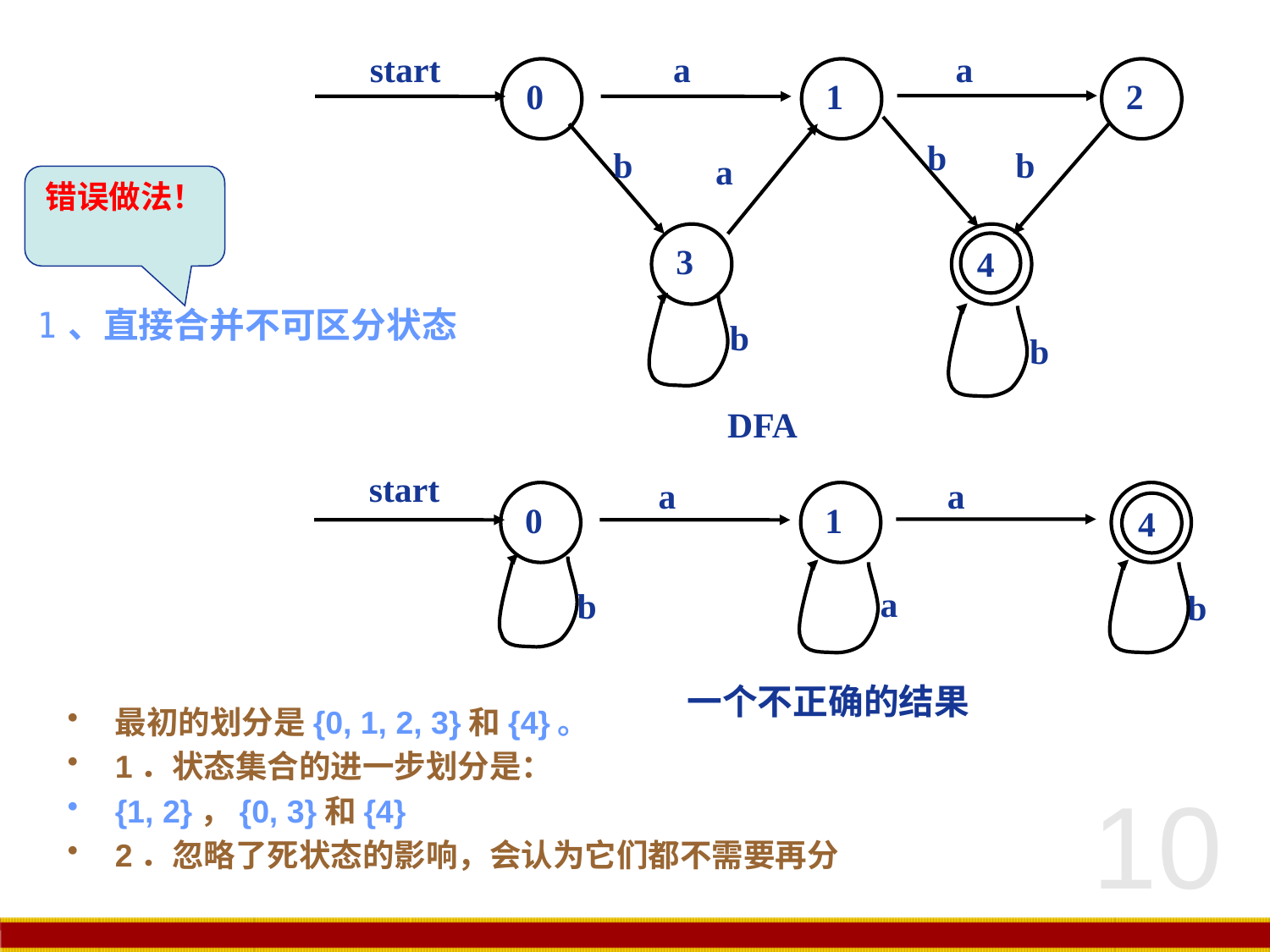

#
start
a
a
0
1
2

b
b
b
a
3

4

b
b
DFA
错误做法！
1、直接合并不可区分状态
start
a
a
0
1

4

a
b
b
一个不正确的结果
最初的划分是{0, 1, 2, 3}和{4}。
1．状态集合的进一步划分是：
{1, 2}，{0, 3}和{4}
2．忽略了死状态的影响，会认为它们都不需要再分
10